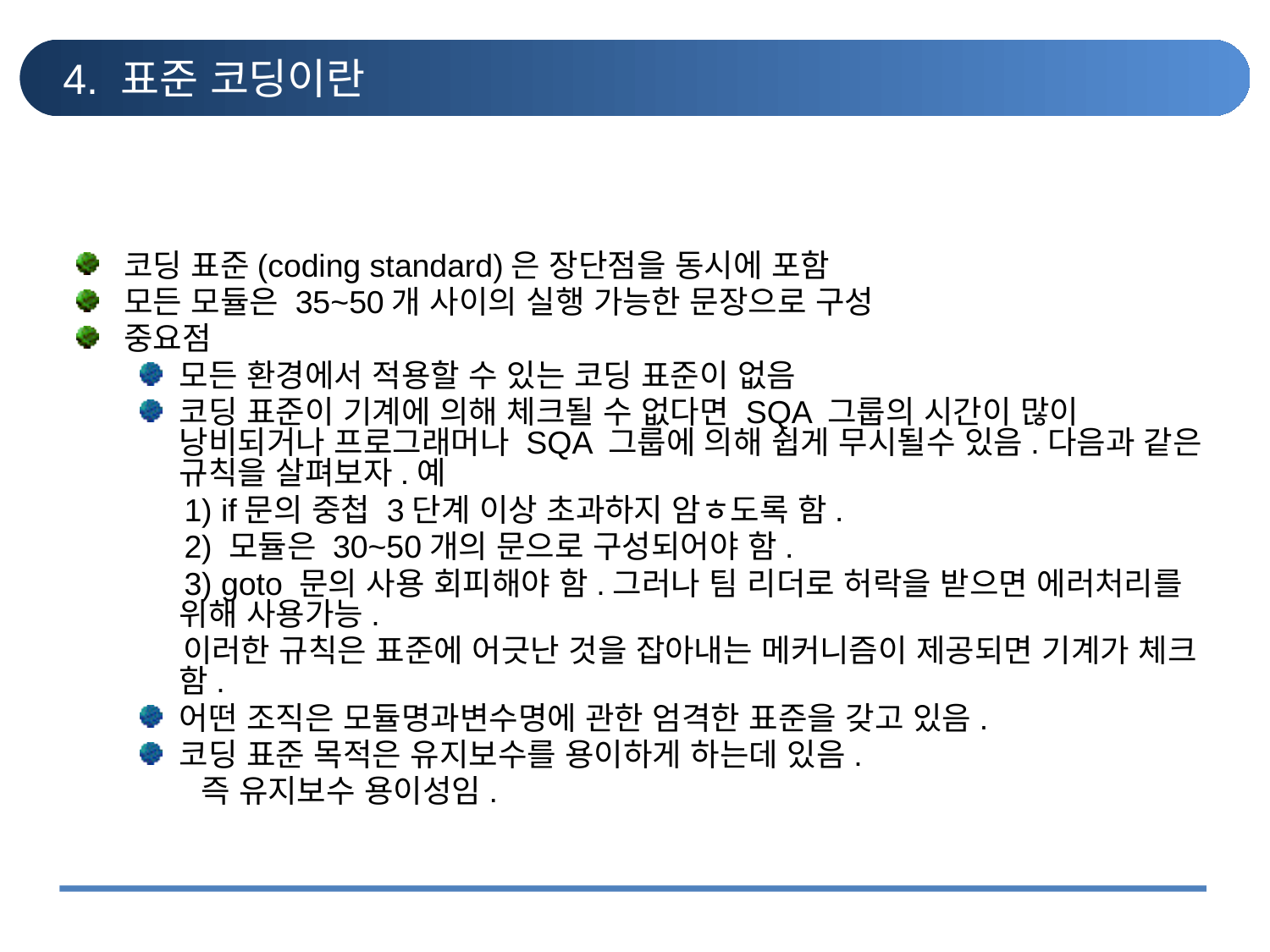

# 4. 표준 코딩이란

코딩 표준(coding standard)은 장단점을 동시에 포함
모든 모듈은 35~50개 사이의 실행 가능한 문장으로 구성
중요점
모든 환경에서 적용할 수 있는 코딩 표준이 없음
코딩 표준이 기계에 의해 체크될 수 없다면 SQA 그룹의 시간이 많이 낭비되거나 프로그래머나 SQA 그룹에 의해 쉽게 무시될수 있음.다음과 같은 규칙을 살펴보자.예
     1) if문의 중첩 3단계 이상 초과하지 암ㅎ도록 함.
     2) 모듈은 30~50개의 문으로 구성되어야 함.
     3) goto 문의 사용 회피해야 함.그러나 팀 리더로 허락을 받으면 에러처리를 위해 사용가능.
    이러한 규칙은 표준에 어긋난 것을 잡아내는 메커니즘이 제공되면 기계가 체크함.
어떤 조직은 모듈명과변수명에 관한 엄격한 표준을 갖고 있음.
코딩 표준 목적은 유지보수를 용이하게 하는데 있음.
      즉 유지보수 용이성임.